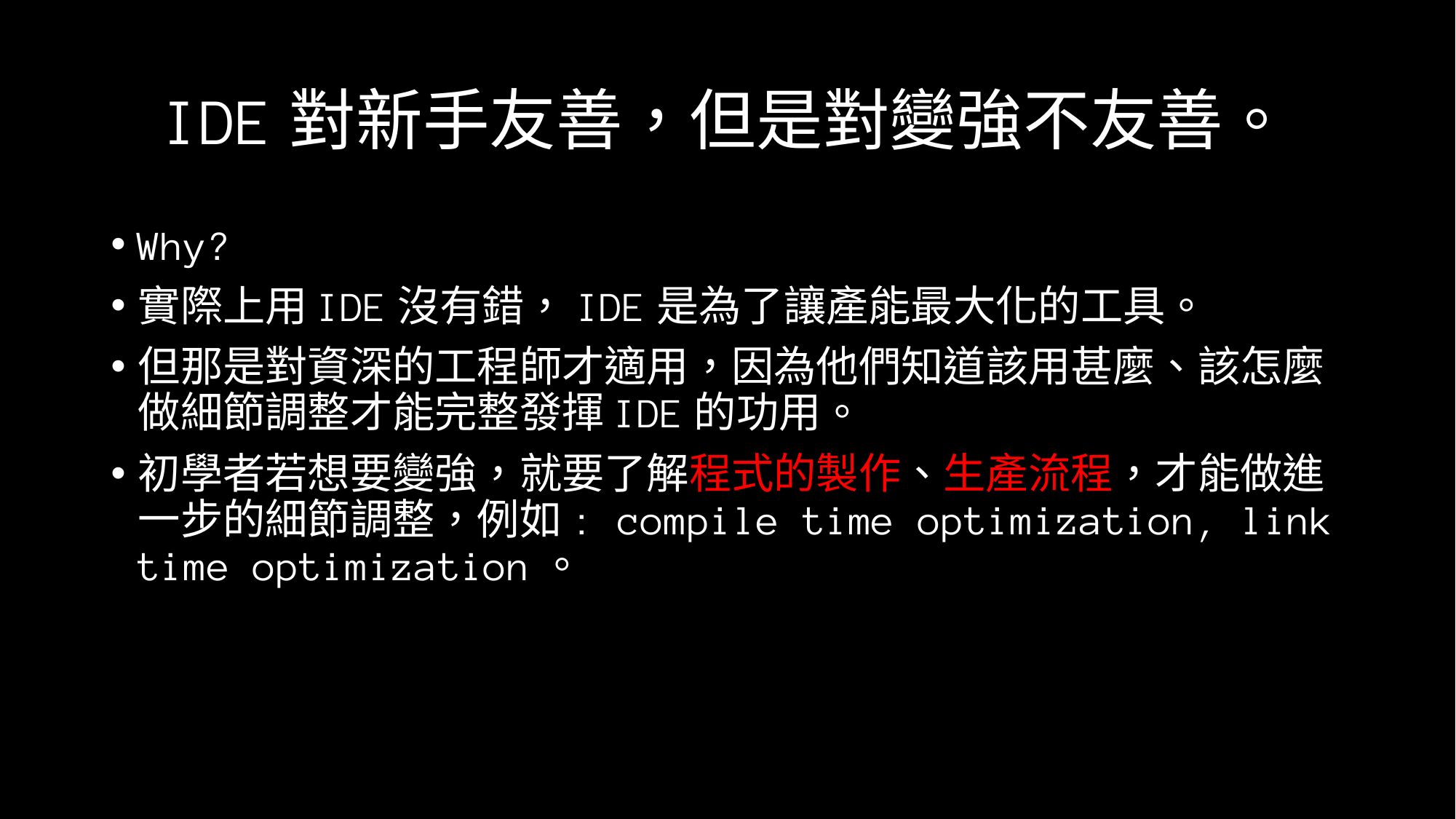

# IDE對新手友善，但是對變強不友善。
Why?
實際上用IDE沒有錯，IDE是為了讓產能最大化的工具。
但那是對資深的工程師才適用，因為他們知道該用甚麼、該怎麼做細節調整才能完整發揮IDE的功用。
初學者若想要變強，就要了解程式的製作、生產流程，才能做進一步的細節調整，例如: compile time optimization, link time optimization。